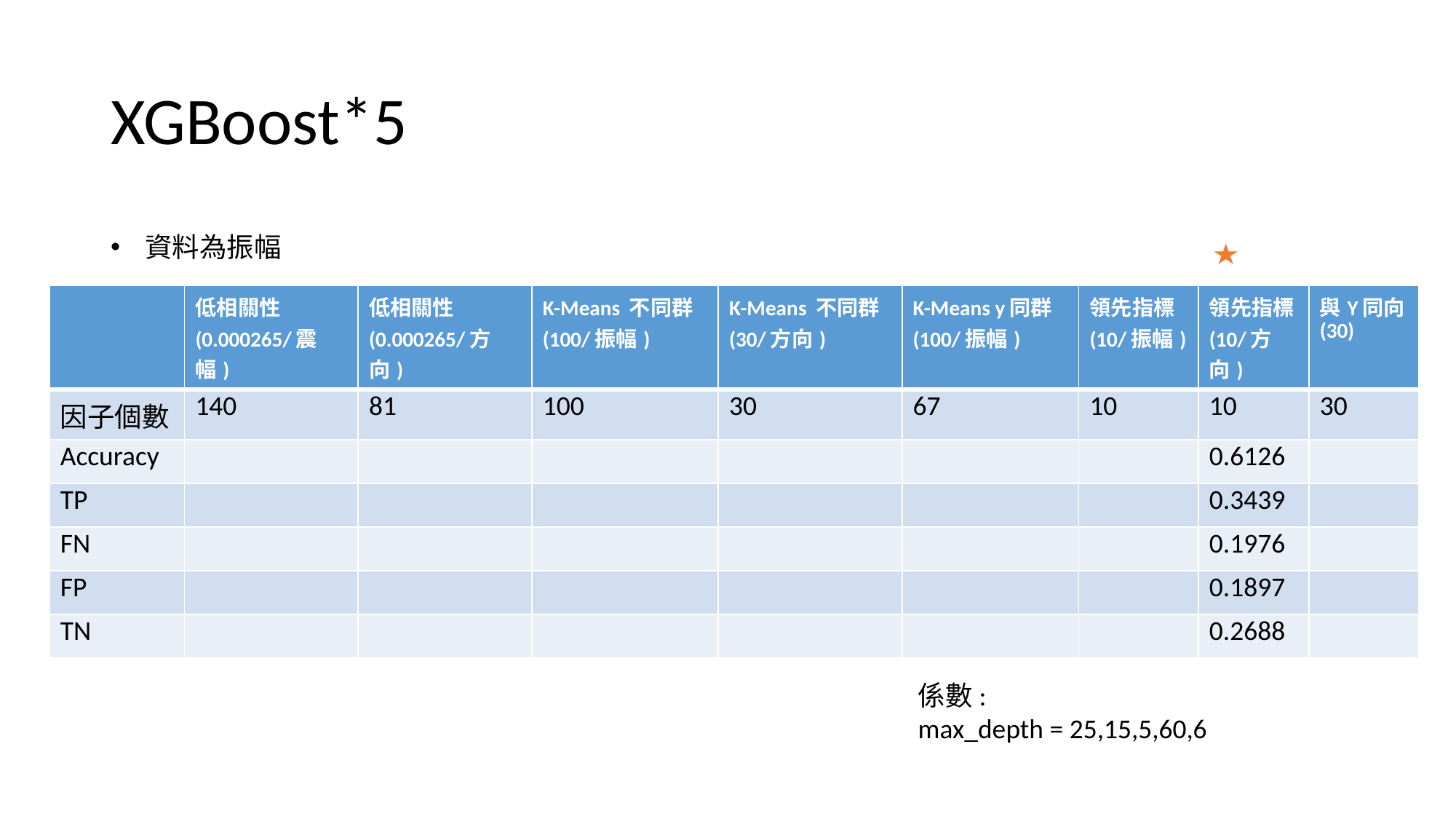

# XGBoost*5
資料為振幅

|  | 低相關性(0.000265/震幅) | 低相關性(0.000265/方向) | K-Means 不同群 (100/振幅) | K-Means 不同群 (30/方向) | K-Means y同群 (100/振幅) | 領先指標 (10/振幅) | 領先指標 (10/方向) | 與Y同向 (30) |
| --- | --- | --- | --- | --- | --- | --- | --- | --- |
| 因子個數 | 140 | 81 | 100 | 30 | 67 | 10 | 10 | 30 |
| Accuracy |  |  |  |  |  |  | 0.6126 |  |
| TP |  |  |  |  |  |  | 0.3439 |  |
| FN |  |  |  |  |  |  | 0.1976 |  |
| FP |  |  |  |  |  |  | 0.1897 |  |
| TN |  |  |  |  |  |  | 0.2688 |  |
係數:
max_depth = 25,15,5,60,6